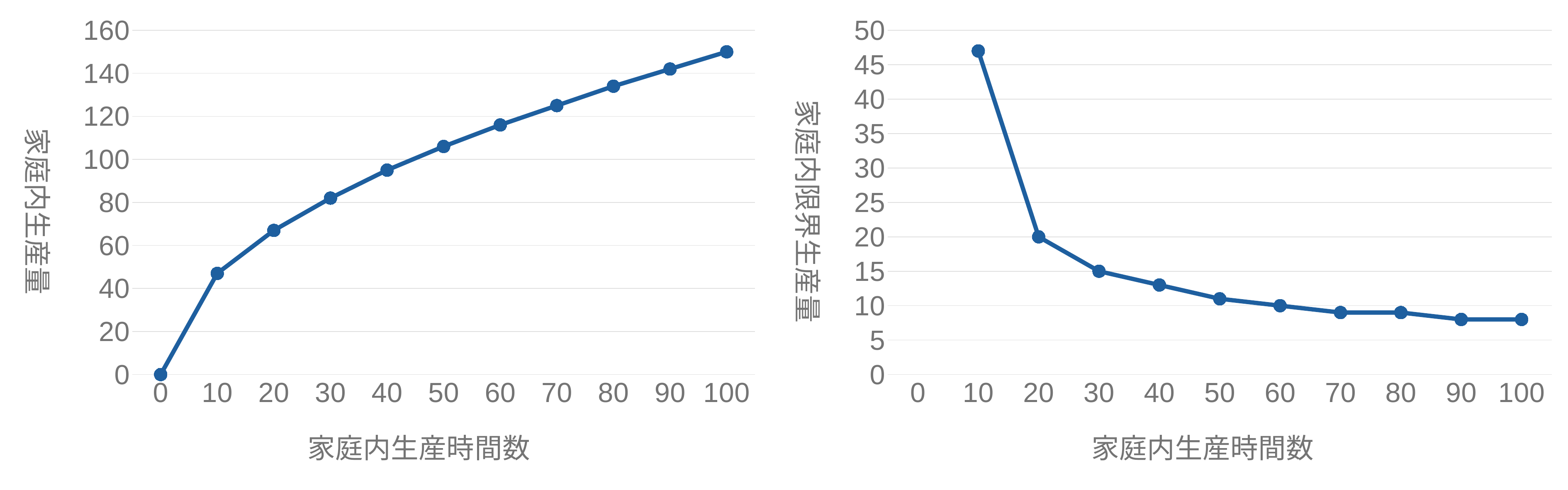

### Chart

| Category | 列1 |
|---|---|
| 0 | 0.0 |
| 10 | 47.0 |
| 20 | 67.0 |
| 30 | 82.0 |
| 40 | 95.0 |
| 50 | 106.0 |
| 60 | 116.0 |
| 70 | 125.0 |
| 80 | 134.0 |
| 90 | 142.0 |
| 100 | 150.0 |

### Chart

| Category | 系列 1 |
|---|---|
| 0 | None |
| 10 | 47.0 |
| 20 | 20.0 |
| 30 | 15.0 |
| 40 | 13.0 |
| 50 | 11.0 |
| 60 | 10.0 |
| 70 | 9.0 |
| 80 | 9.0 |
| 90 | 8.0 |
| 100 | 8.0 |